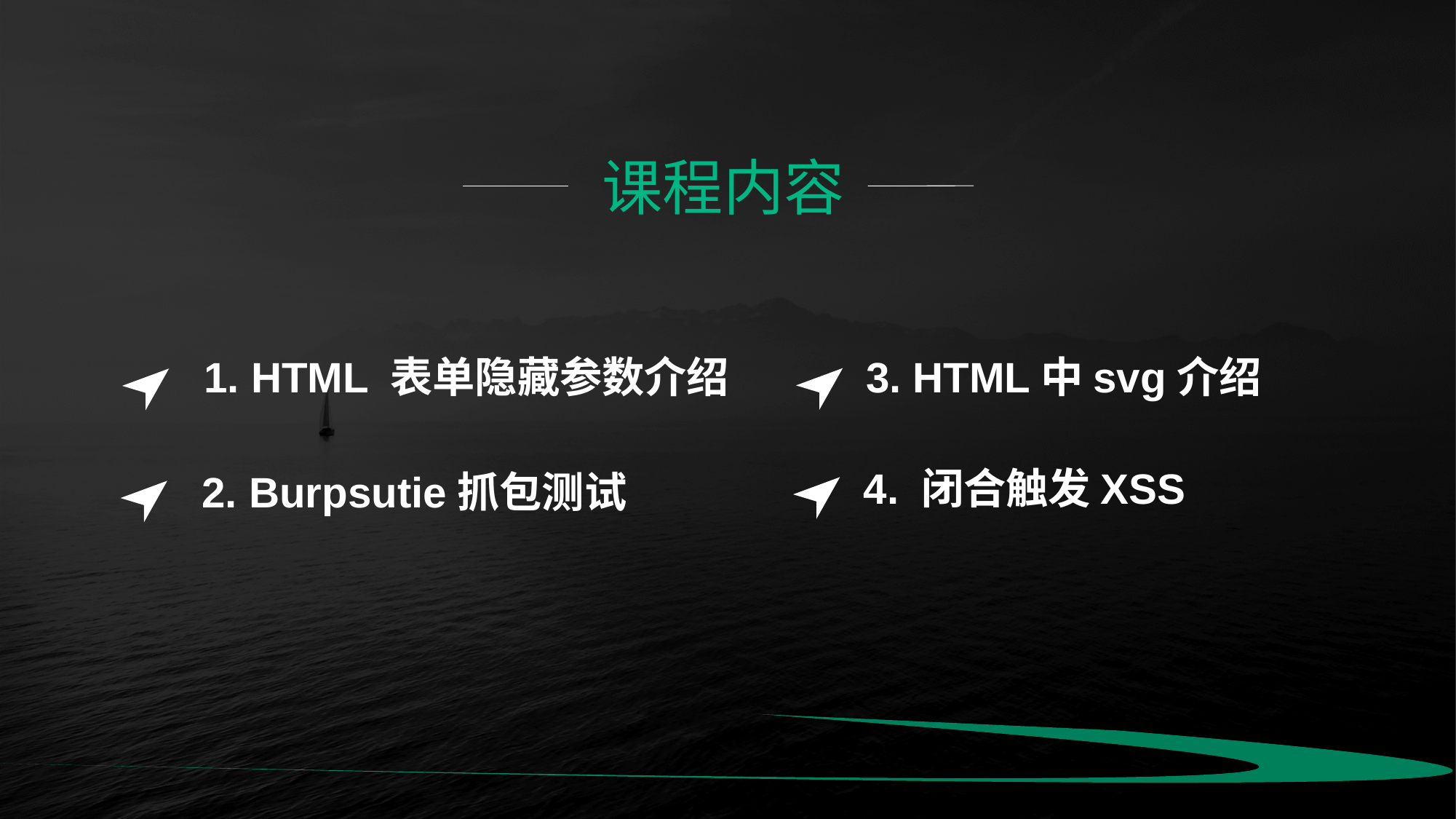

课程内容
3. HTML中svg介绍

4. 闭合触发XSS

1. HTML 表单隐藏参数介绍

2. Burpsutie抓包测试